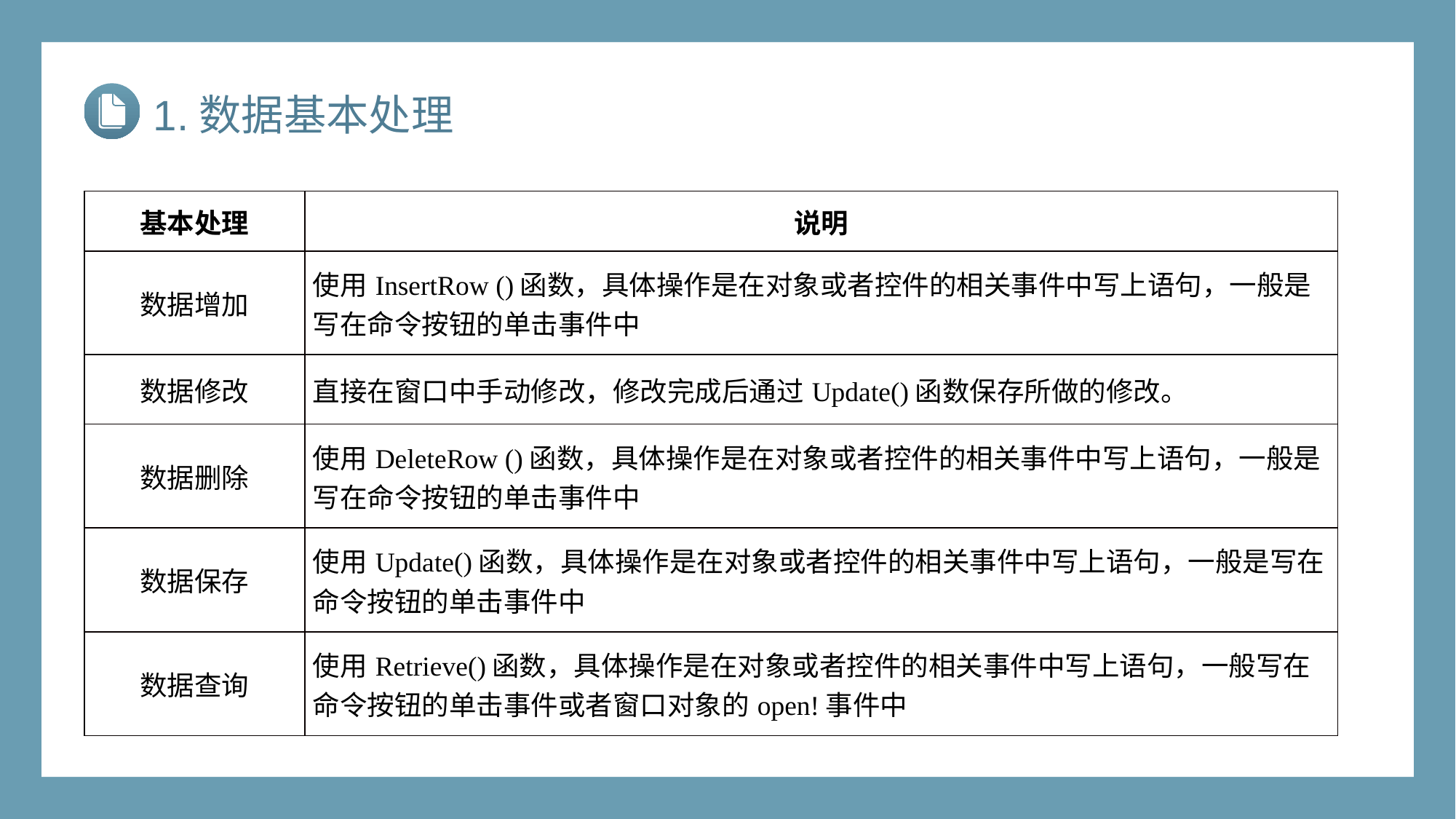

1.数据基本处理
| 基本处理 | 说明 |
| --- | --- |
| 数据增加 | 使用InsertRow ()函数，具体操作是在对象或者控件的相关事件中写上语句，一般是写在命令按钮的单击事件中 |
| 数据修改 | 直接在窗口中手动修改，修改完成后通过Update()函数保存所做的修改。 |
| 数据删除 | 使用DeleteRow ()函数，具体操作是在对象或者控件的相关事件中写上语句，一般是写在命令按钮的单击事件中 |
| 数据保存 | 使用Update()函数，具体操作是在对象或者控件的相关事件中写上语句，一般是写在命令按钮的单击事件中 |
| 数据查询 | 使用Retrieve()函数，具体操作是在对象或者控件的相关事件中写上语句，一般写在命令按钮的单击事件或者窗口对象的open!事件中 |